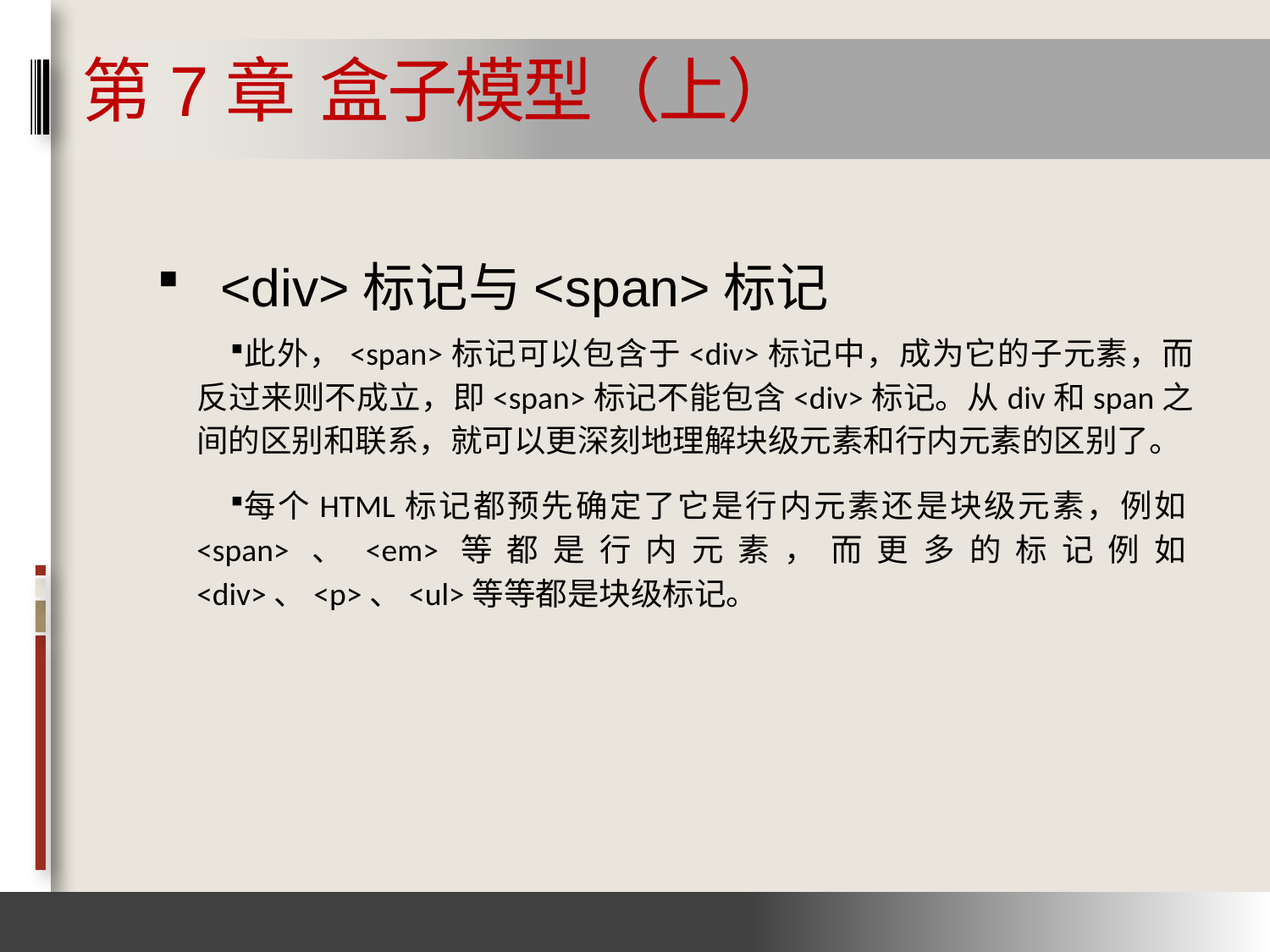

# 第7章  盒子模型（上）
<div>标记与<span>标记
此外，<span>标记可以包含于<div>标记中，成为它的子元素，而反过来则不成立，即<span>标记不能包含<div>标记。从div和span之间的区别和联系，就可以更深刻地理解块级元素和行内元素的区别了。
每个HTML标记都预先确定了它是行内元素还是块级元素，例如<span>、<em>等都是行内元素，而更多的标记例如<div>、<p>、<ul>等等都是块级标记。